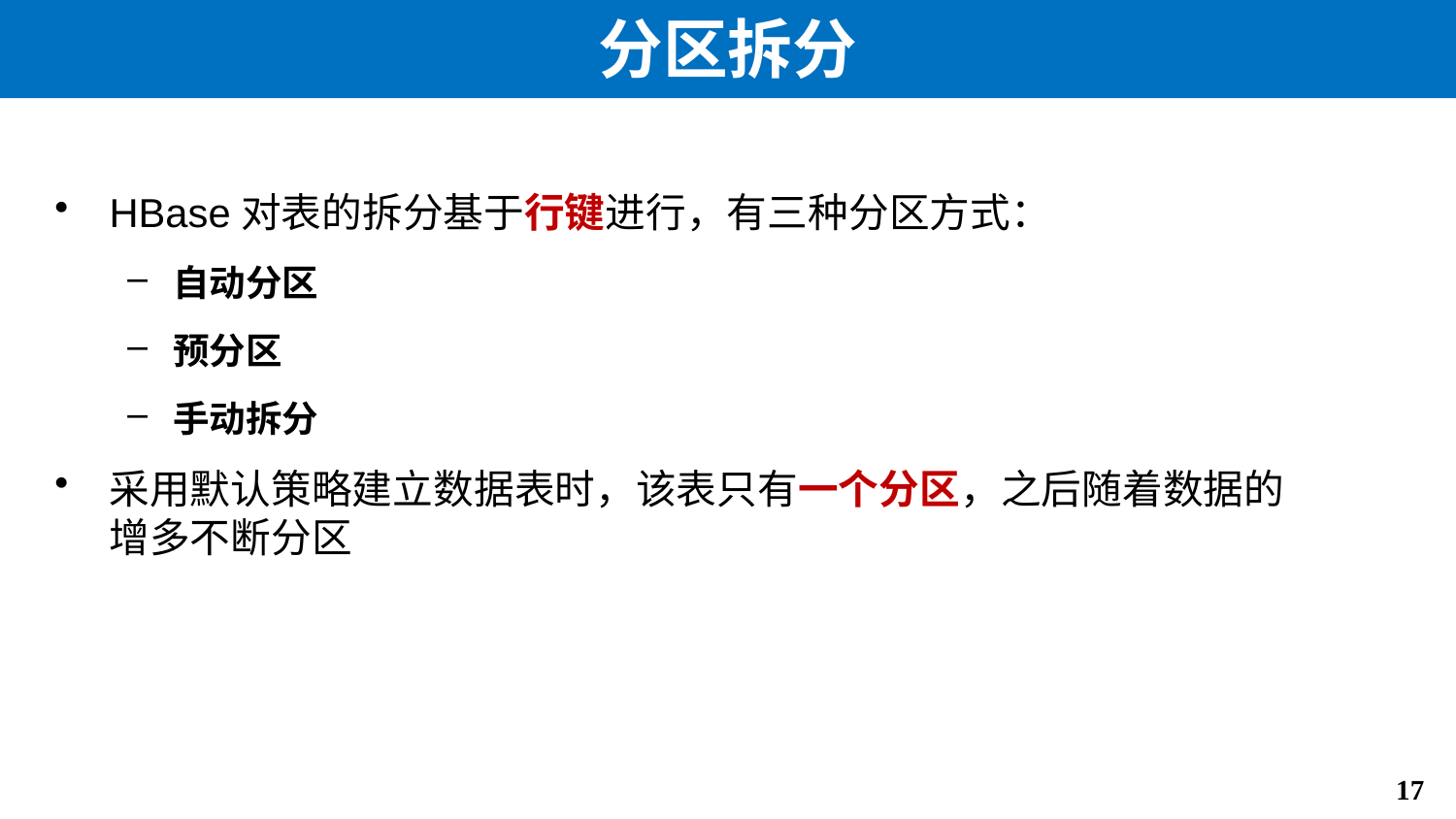

# 分区拆分
HBase对表的拆分基于行键进行，有三种分区方式：
自动分区
预分区
手动拆分
采用默认策略建立数据表时，该表只有一个分区，之后随着数据的增多不断分区